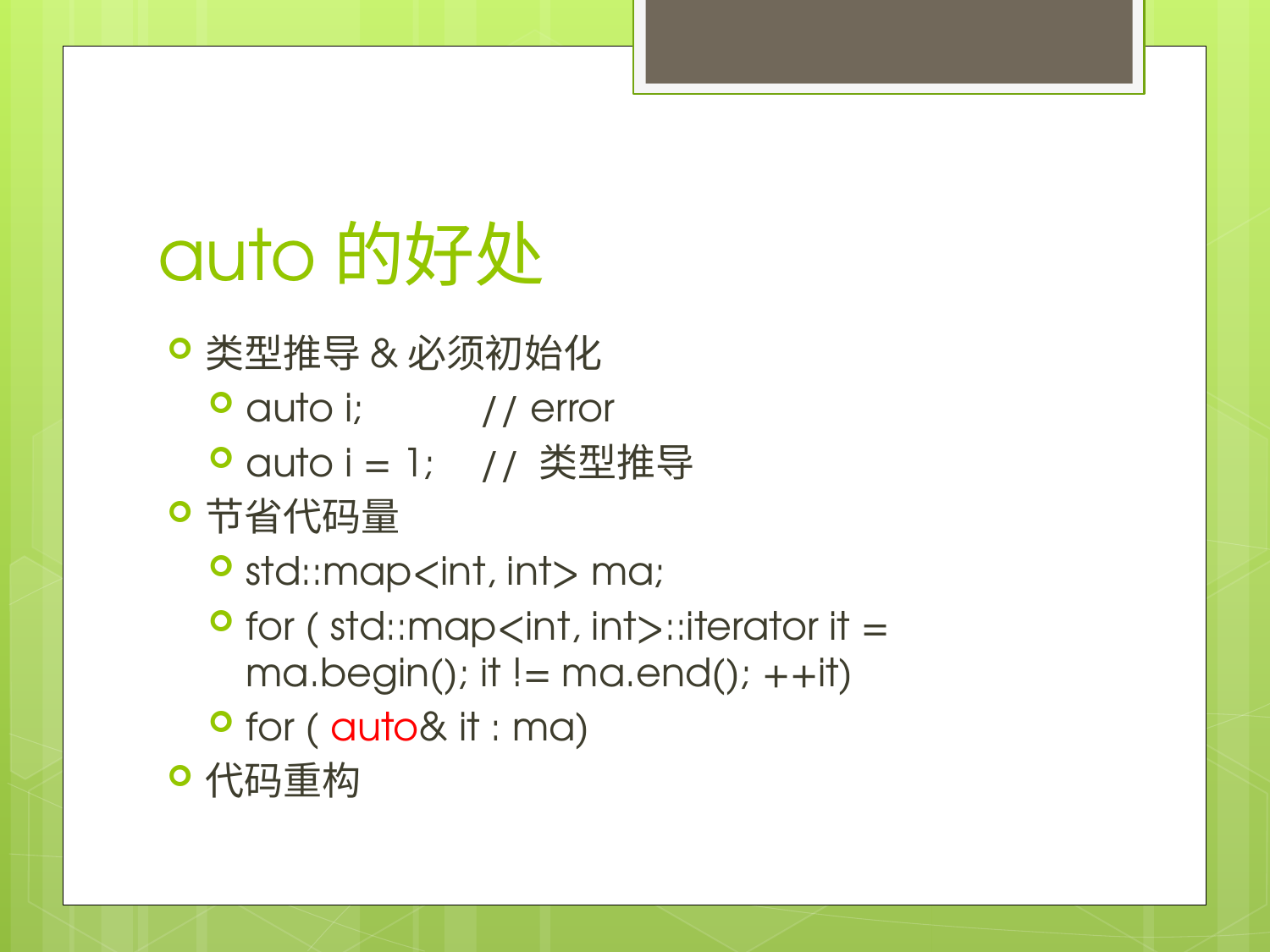

# auto的好处
类型推导&必须初始化
auto i; 			// error
auto i = 1;		// 类型推导
节省代码量
std::map<int, int> ma;
for ( std::map<int, int>::iterator it = ma.begin(); it != ma.end(); ++it)
for ( auto& it : ma)
代码重构